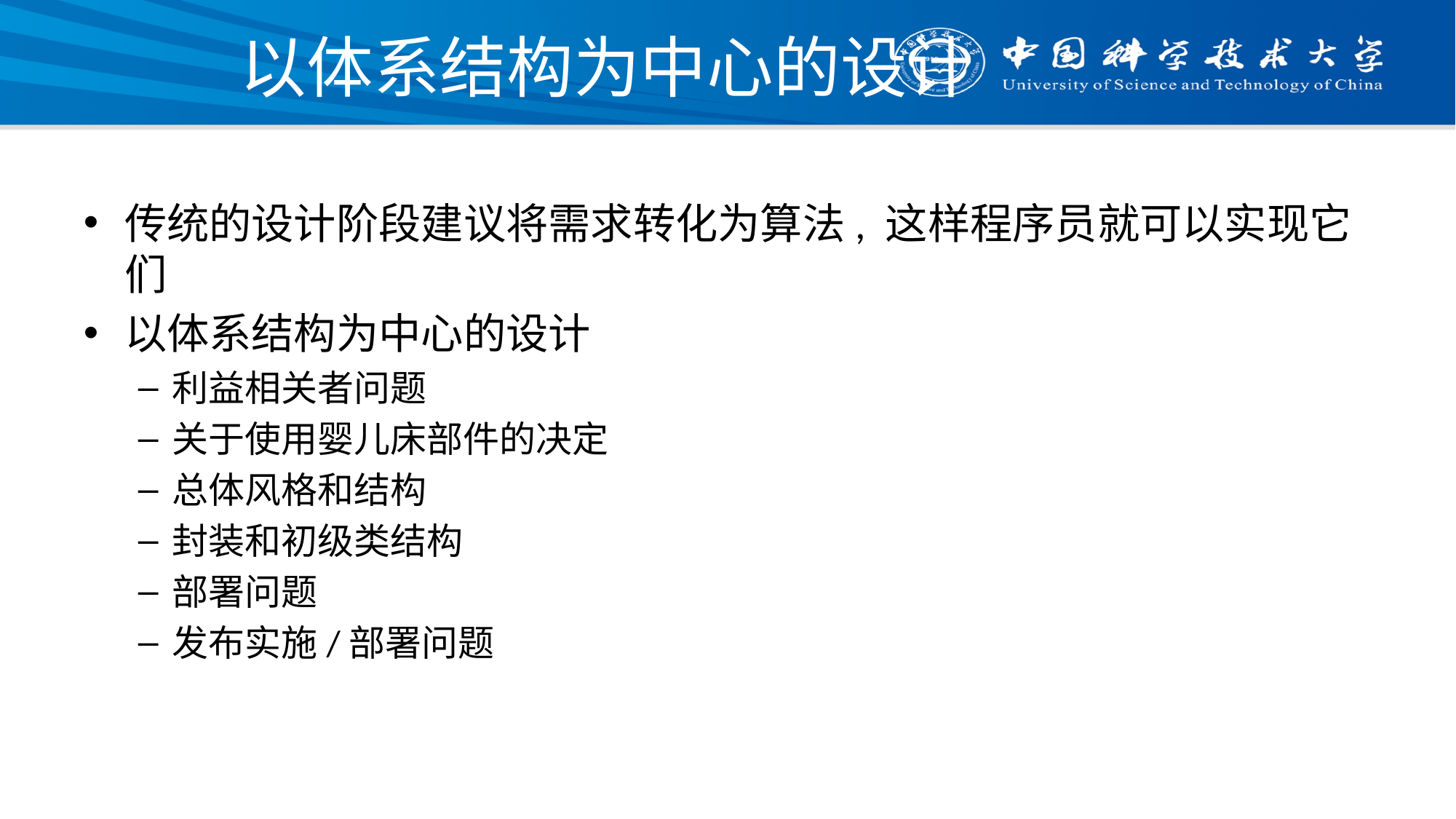

# 以体系结构为中心的设计
传统的设计阶段建议将需求转化为算法, 这样程序员就可以实现它们
以体系结构为中心的设计
利益相关者问题
关于使用婴儿床部件的决定
总体风格和结构
封装和初级类结构
部署问题
发布实施/部署问题